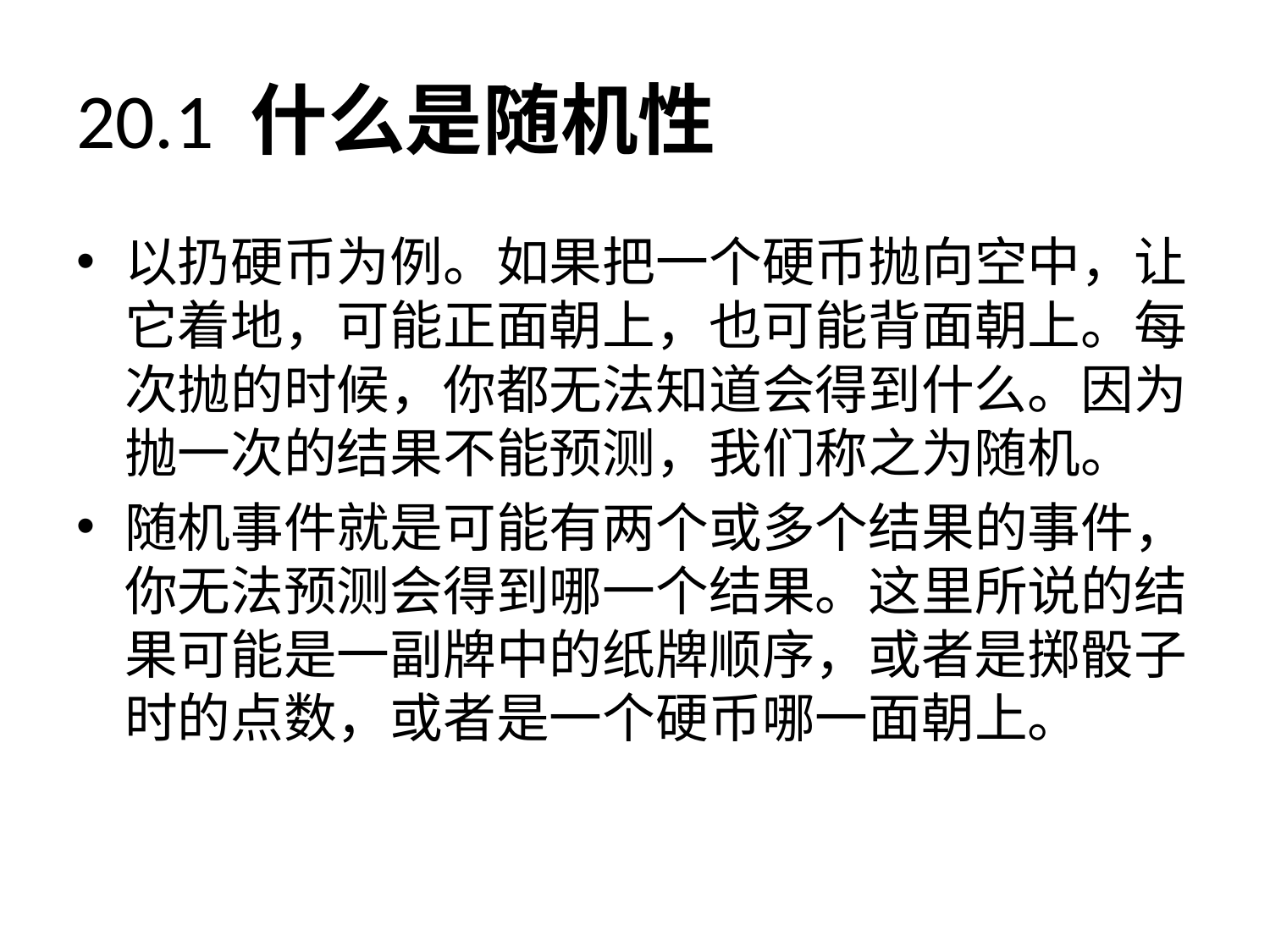

# 20.1 什么是随机性
以扔硬币为例。如果把一个硬币抛向空中，让它着地，可能正面朝上，也可能背面朝上。每次抛的时候，你都无法知道会得到什么。因为抛一次的结果不能预测，我们称之为随机。
随机事件就是可能有两个或多个结果的事件，你无法预测会得到哪一个结果。这里所说的结果可能是一副牌中的纸牌顺序，或者是掷骰子时的点数，或者是一个硬币哪一面朝上。